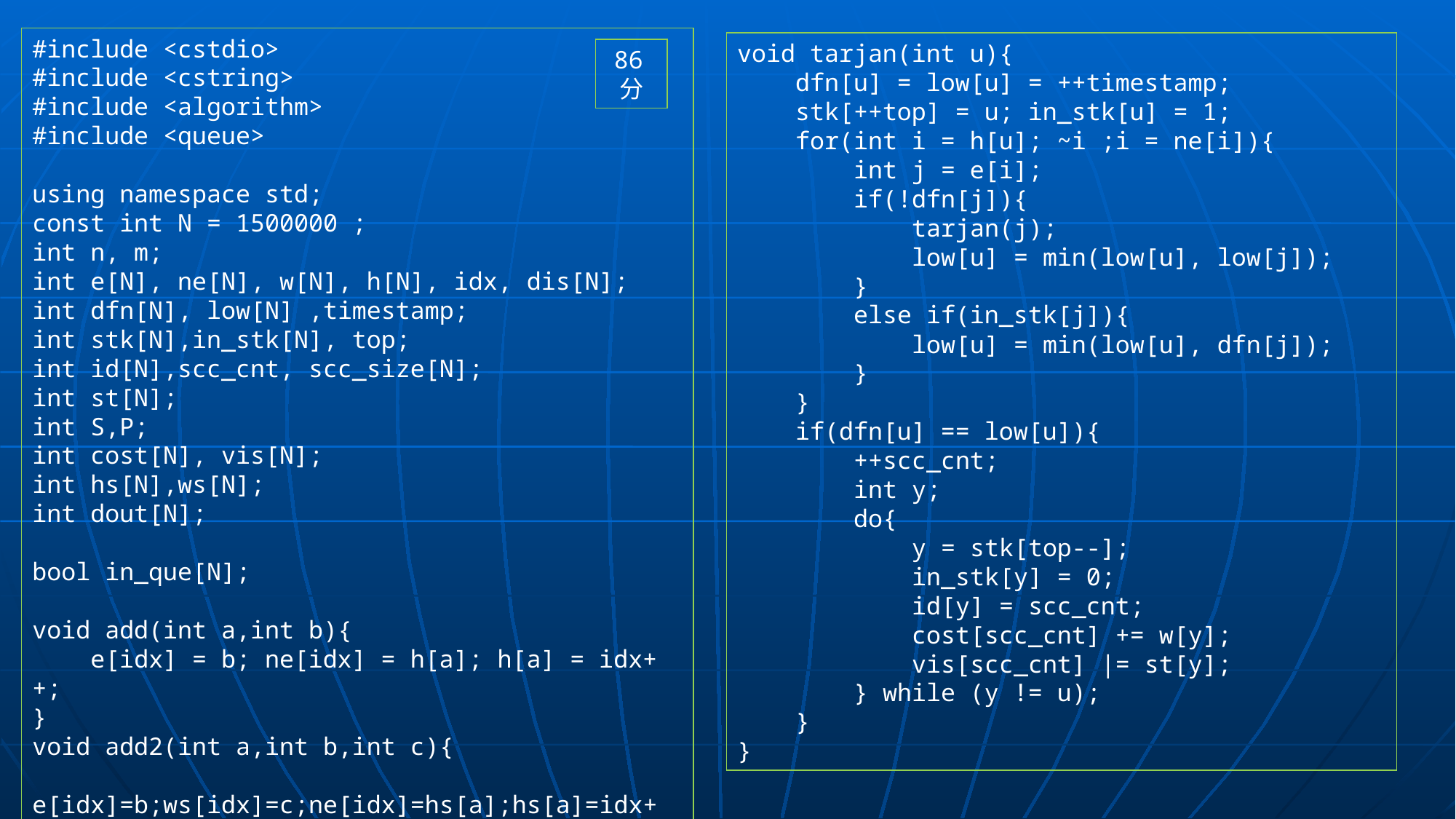

#include <cstdio>
#include <cstring>
#include <algorithm>
#include <queue>

using namespace std;
const int N = 1500000 ;
int n, m;
int e[N], ne[N], w[N], h[N], idx, dis[N];
int dfn[N], low[N] ,timestamp;
int stk[N],in_stk[N], top;
int id[N],scc_cnt, scc_size[N];
int st[N];
int S,P;
int cost[N], vis[N];
int hs[N],ws[N];
int dout[N];

bool in_que[N];

void add(int a,int b){
    e[idx] = b; ne[idx] = h[a]; h[a] = idx++;
}
void add2(int a,int b,int c){
    e[idx]=b;ws[idx]=c;ne[idx]=hs[a];hs[a]=idx++;
}
void tarjan(int u){
    dfn[u] = low[u] = ++timestamp;
    stk[++top] = u; in_stk[u] = 1;
    for(int i = h[u]; ~i ;i = ne[i]){
        int j = e[i];
        if(!dfn[j]){
            tarjan(j);
            low[u] = min(low[u], low[j]);
        }
        else if(in_stk[j]){
            low[u] = min(low[u], dfn[j]);
        }
    }
    if(dfn[u] == low[u]){
        ++scc_cnt;
        int y;
        do{
            y = stk[top--];
            in_stk[y] = 0;
            id[y] = scc_cnt;
            cost[scc_cnt] += w[y];
            vis[scc_cnt] |= st[y];
        } while (y != u);
    }
}
86分